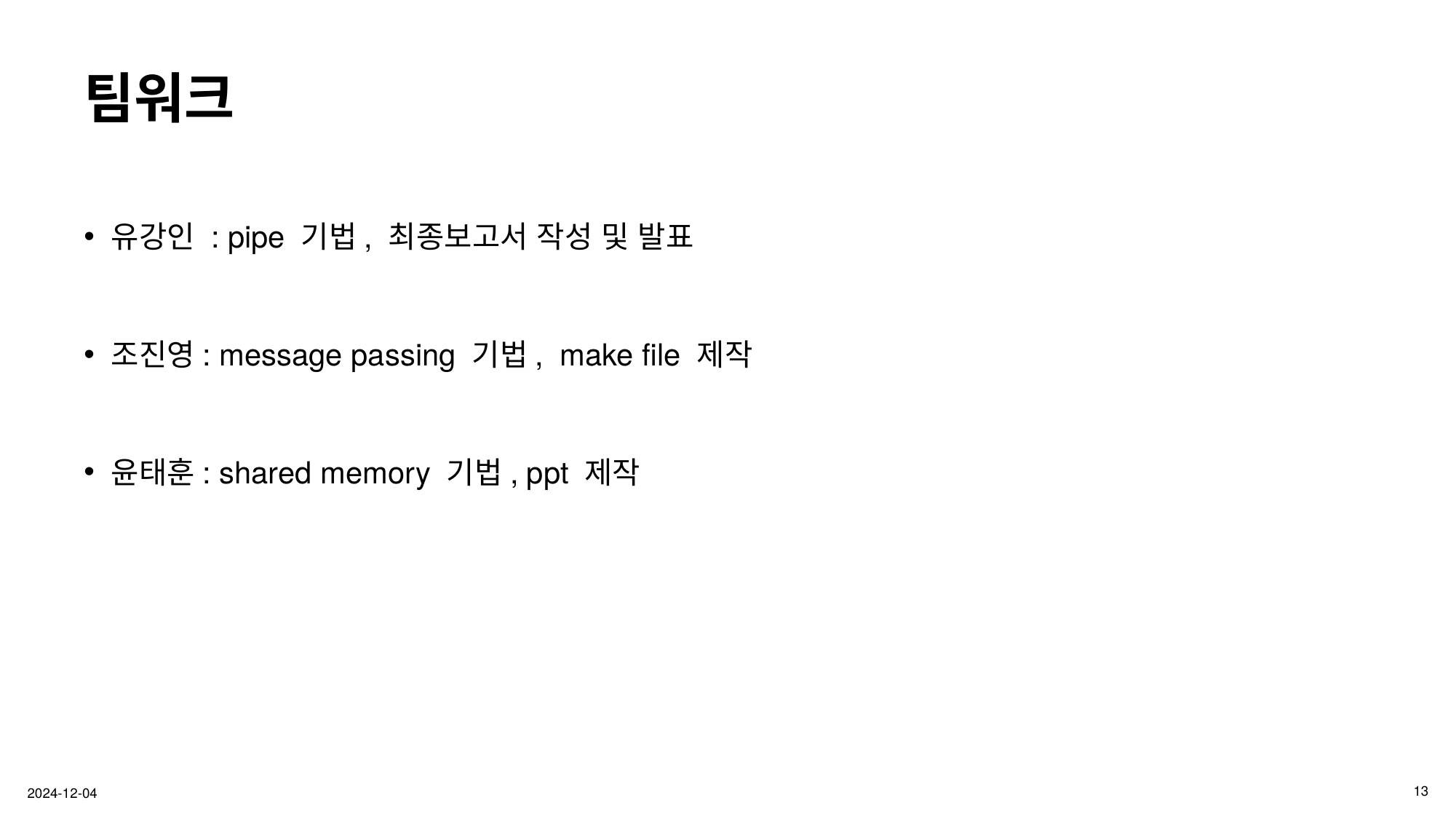

# 팀워크
유강인 : pipe 기법, 최종보고서 작성 및 발표

조진영: message passing 기법,  make file 제작

윤태훈: shared memory 기법, ppt 제작
2024-12-04

13